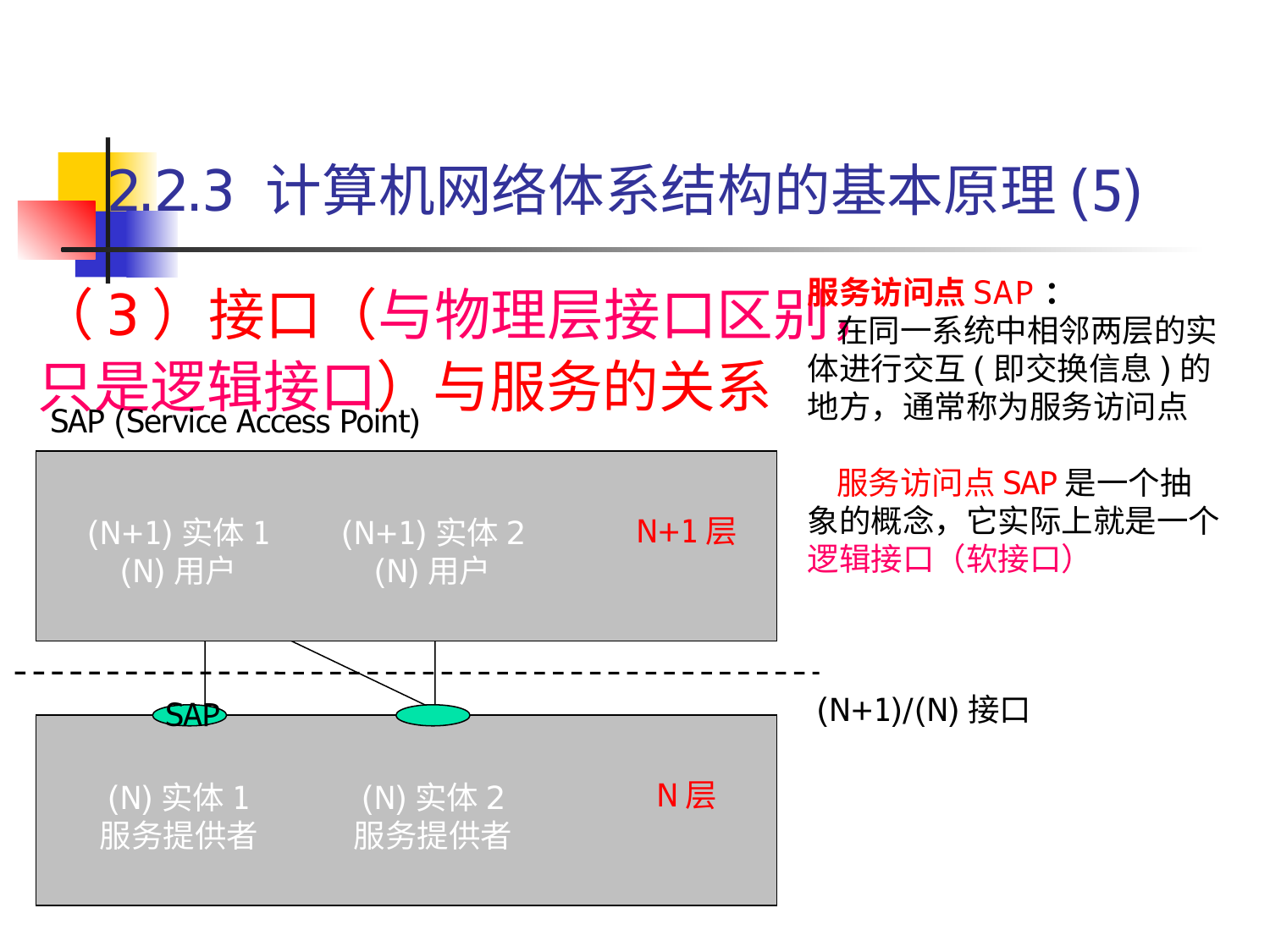

# 2.2.3 计算机网络体系结构的基本原理(5)
服务访问点SAP：
   在同一系统中相邻两层的实体进行交互(即交换信息)的地方，通常称为服务访问点

   服务访问点SAP是一个抽象的概念，它实际上就是一个逻辑接口（软接口）
（3）接口（与物理层接口区别，
只是逻辑接口）与服务的关系
SAP (Service Access Point)

N+1层
(N+1)实体1
(N)用户
(N+1)实体2
(N)用户

N层
(N)实体1
服务提供者
(N)实体2
服务提供者

SAP
(N+1)/(N)接口